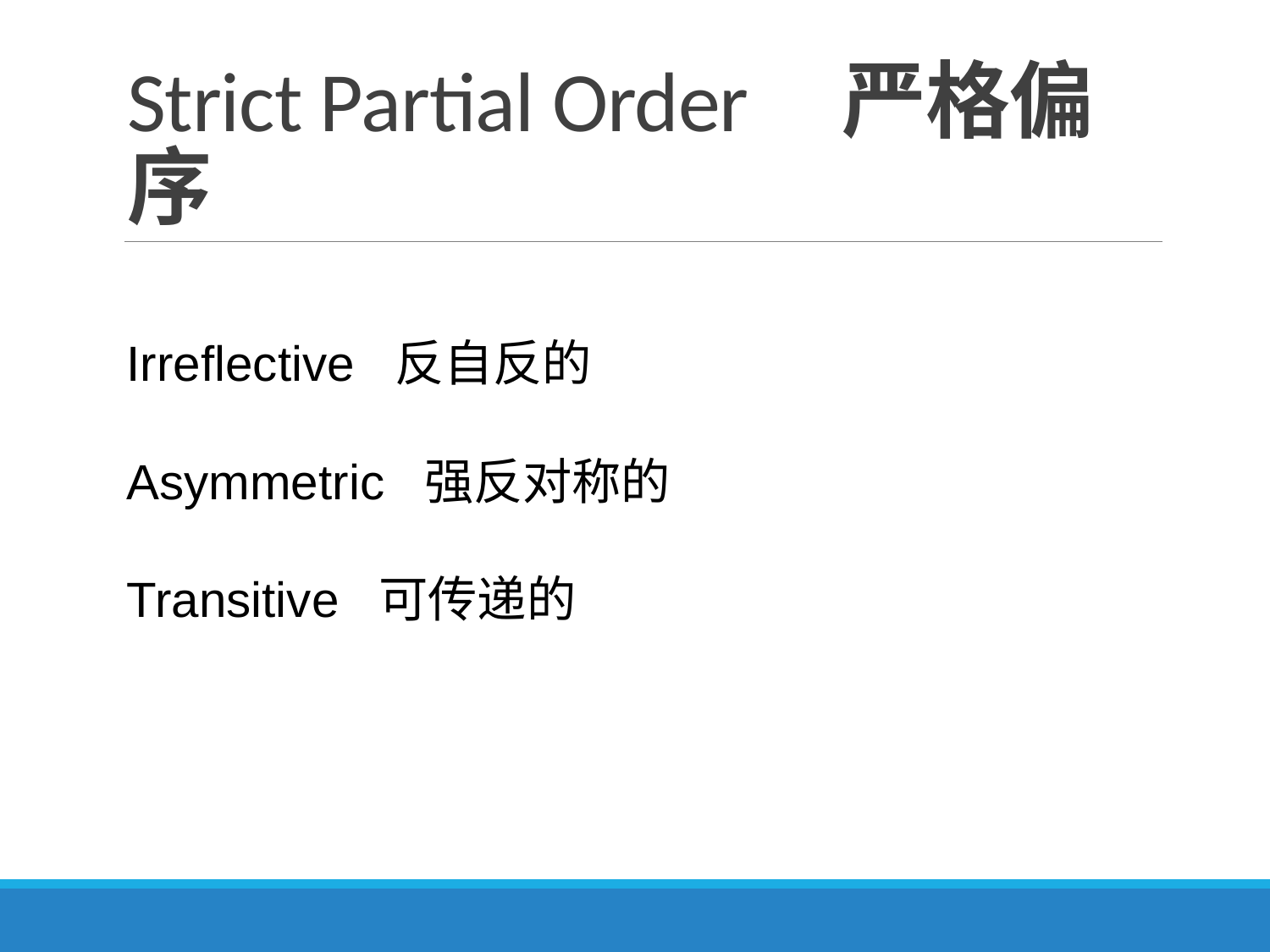

# Strict Partial Order    严格偏序
Irreflective  反自反的
Asymmetric  强反对称的
Transitive  可传递的